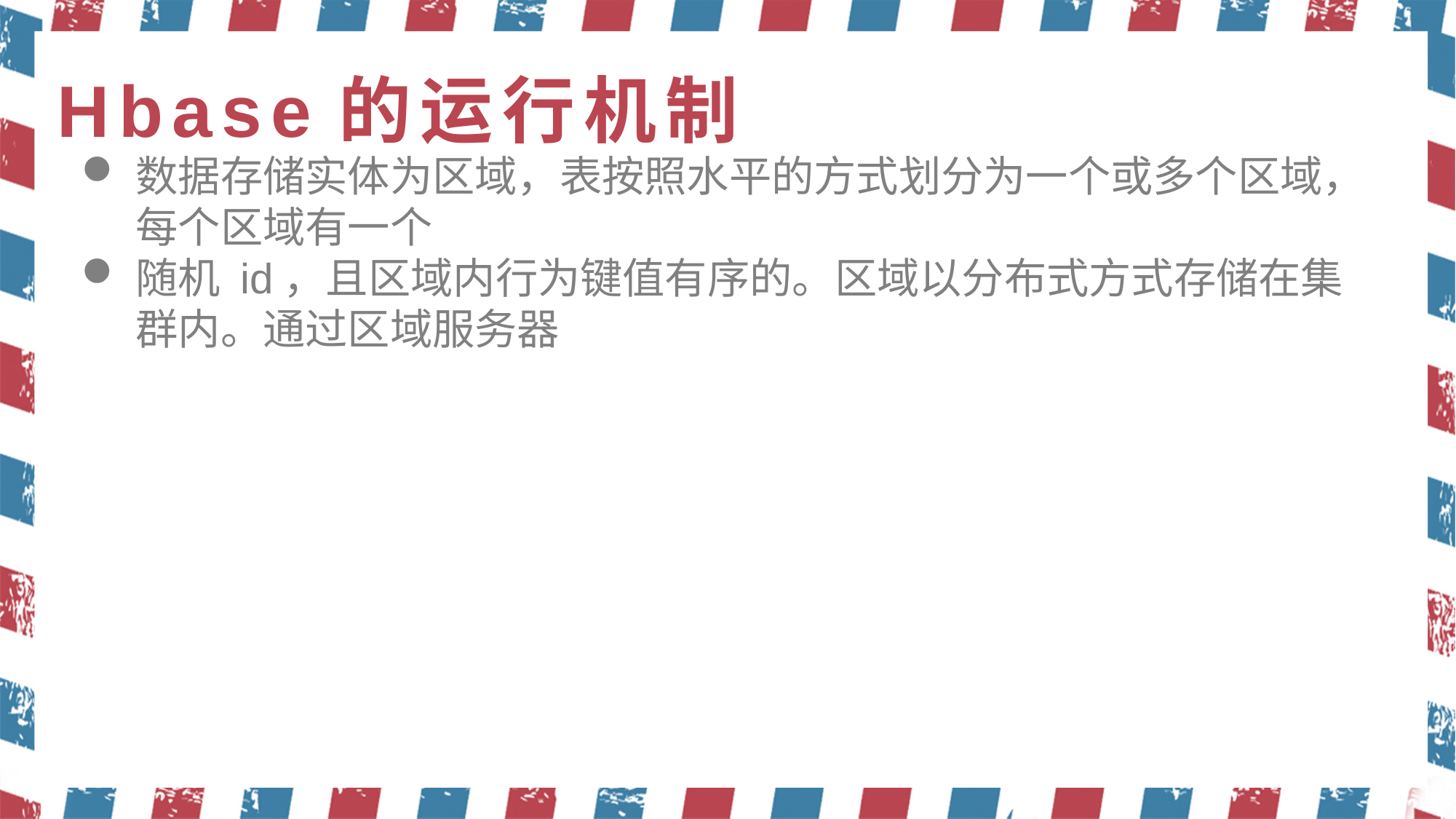

Hbase的运行机制
数据存储实体为区域，表按照水平的方式划分为一个或多个区域，每个区域有一个
随机 id，且区域内行为键值有序的。区域以分布式方式存储在集群内。通过区域服务器